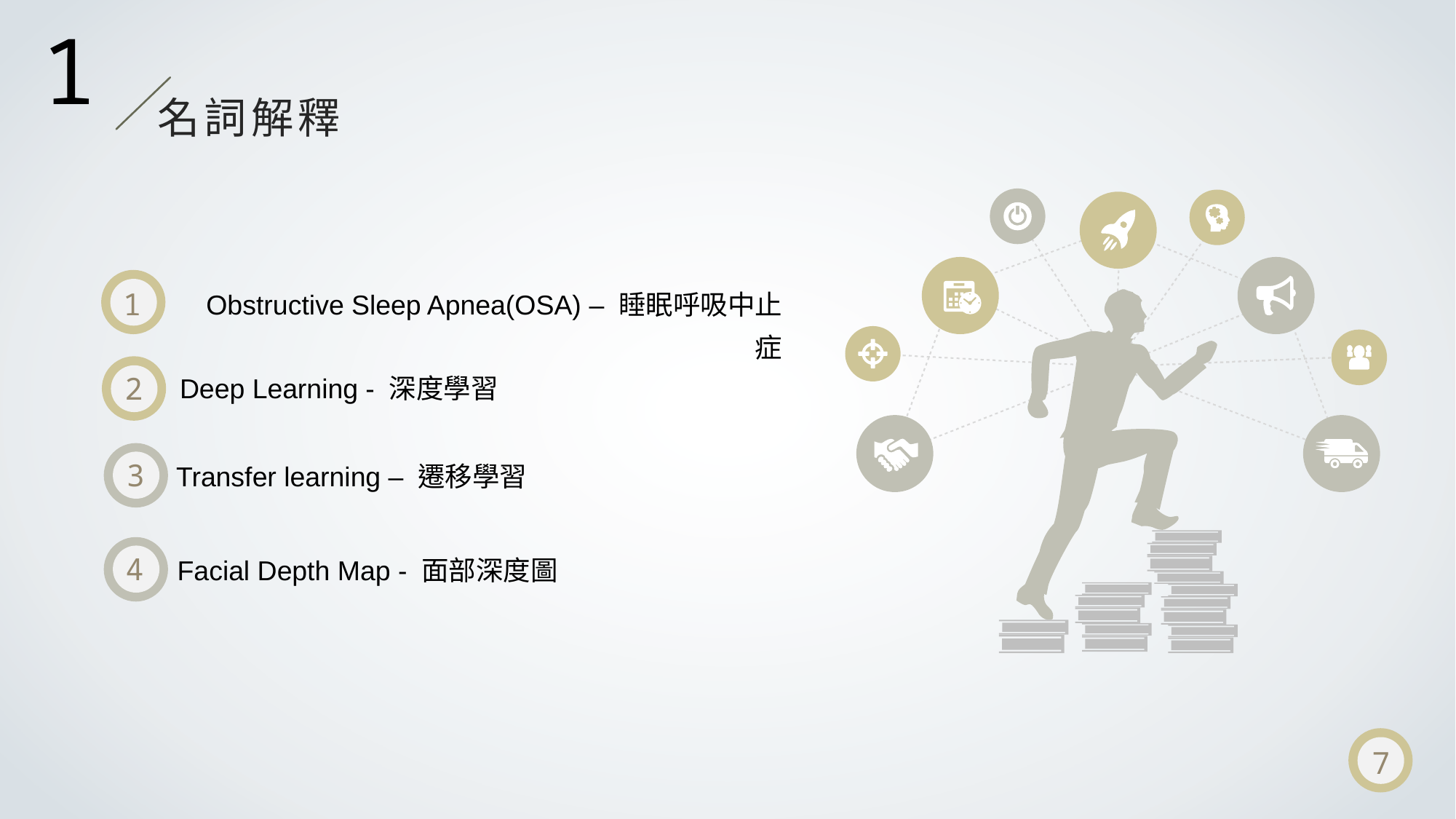

1
名詞解釋

1
Obstructive Sleep Apnea(OSA) – 睡眠呼吸中止症

Deep Learning - 深度學習

2

3

Transfer learning – 遷移學習

4

Facial Depth Map - 面部深度圖

7